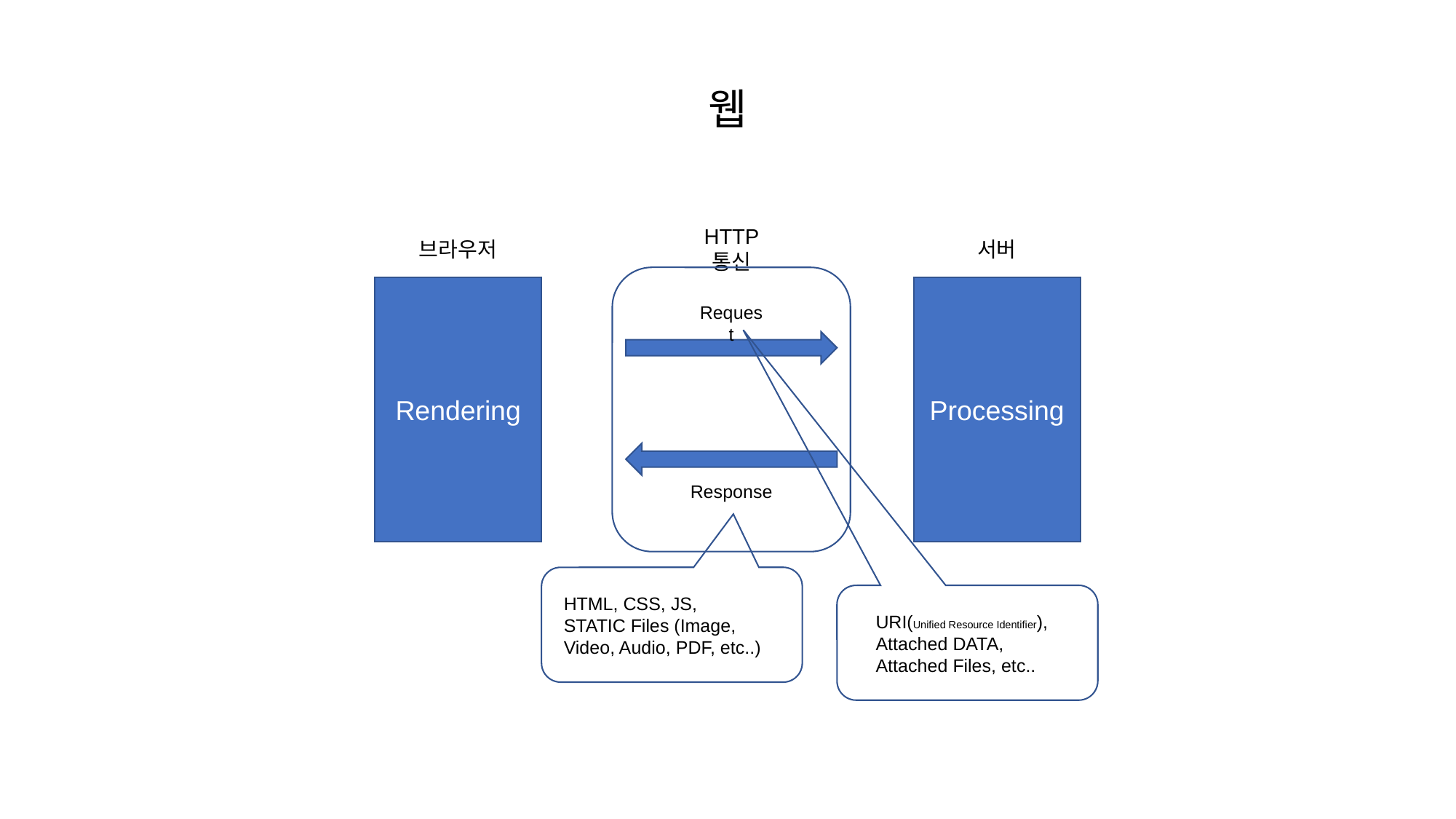

# 웹
HTTP 통신
브라우저
서버

Rendering
Processing
Request

Response

HTML, CSS, JS,
STATIC Files (Image, Video, Audio, PDF, etc..)

URI(Unified Resource Identifier), Attached DATA, Attached Files, etc..